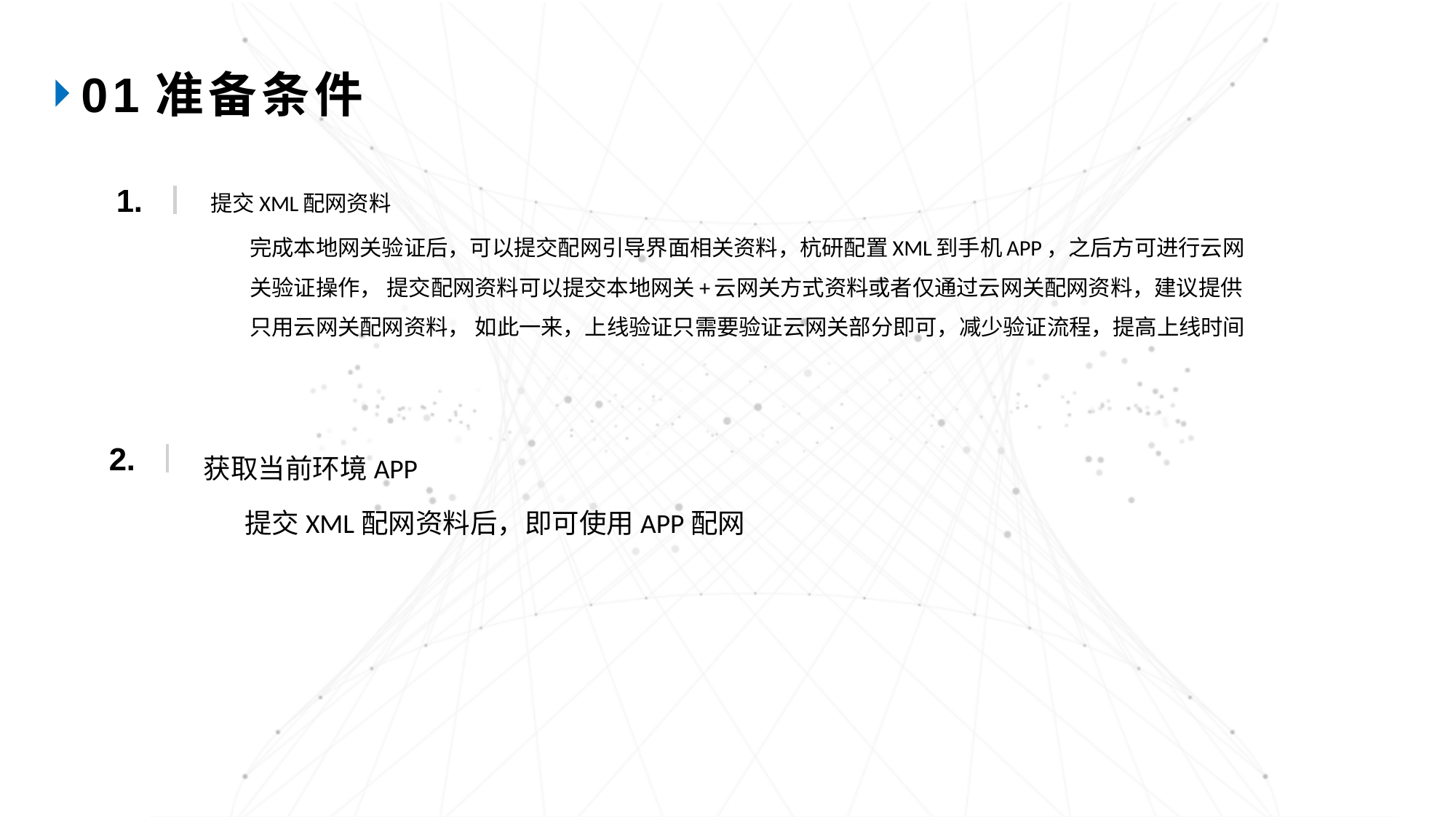

01准备条件

提交XML配网资料
	完成本地网关验证后，可以提交配网引导界面相关资料，杭研配置XML到手机APP，之后方可进行云网关验证操作， 提交配网资料可以提交本地网关+云网关方式资料或者仅通过云网关配网资料，建议提供只用云网关配网资料， 如此一来，上线验证只需要验证云网关部分即可，减少验证流程，提高上线时间

1.
获取当前环境APP
	提交XML配网资料后，即可使用APP配网

2.